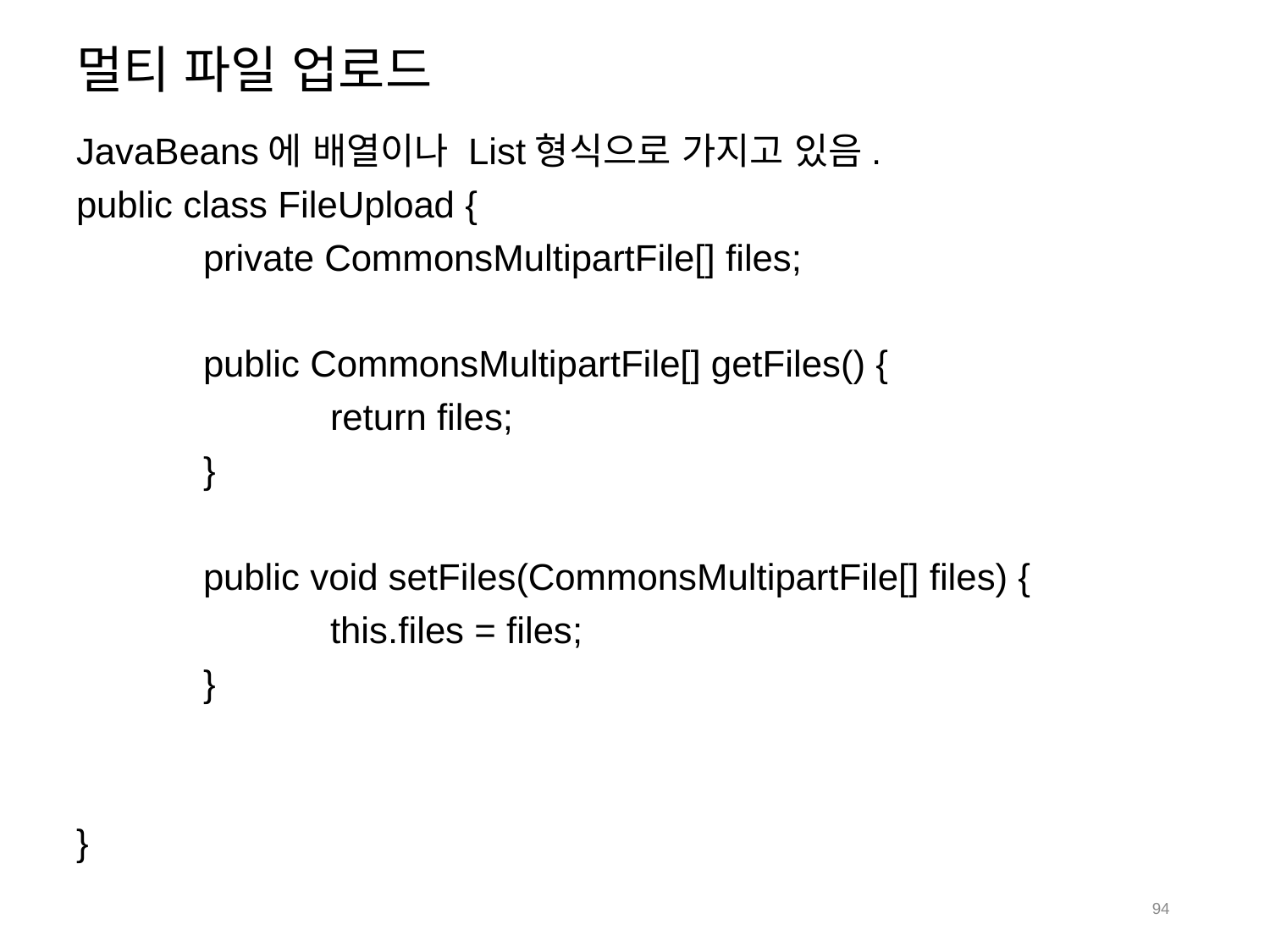

# 멀티 파일 업로드
JavaBeans에 배열이나 List형식으로 가지고 있음.
public class FileUpload {
	private CommonsMultipartFile[] files;

	public CommonsMultipartFile[] getFiles() {
		return files;
	}

	public void setFiles(CommonsMultipartFile[] files) {
		this.files = files;
	}

}
94